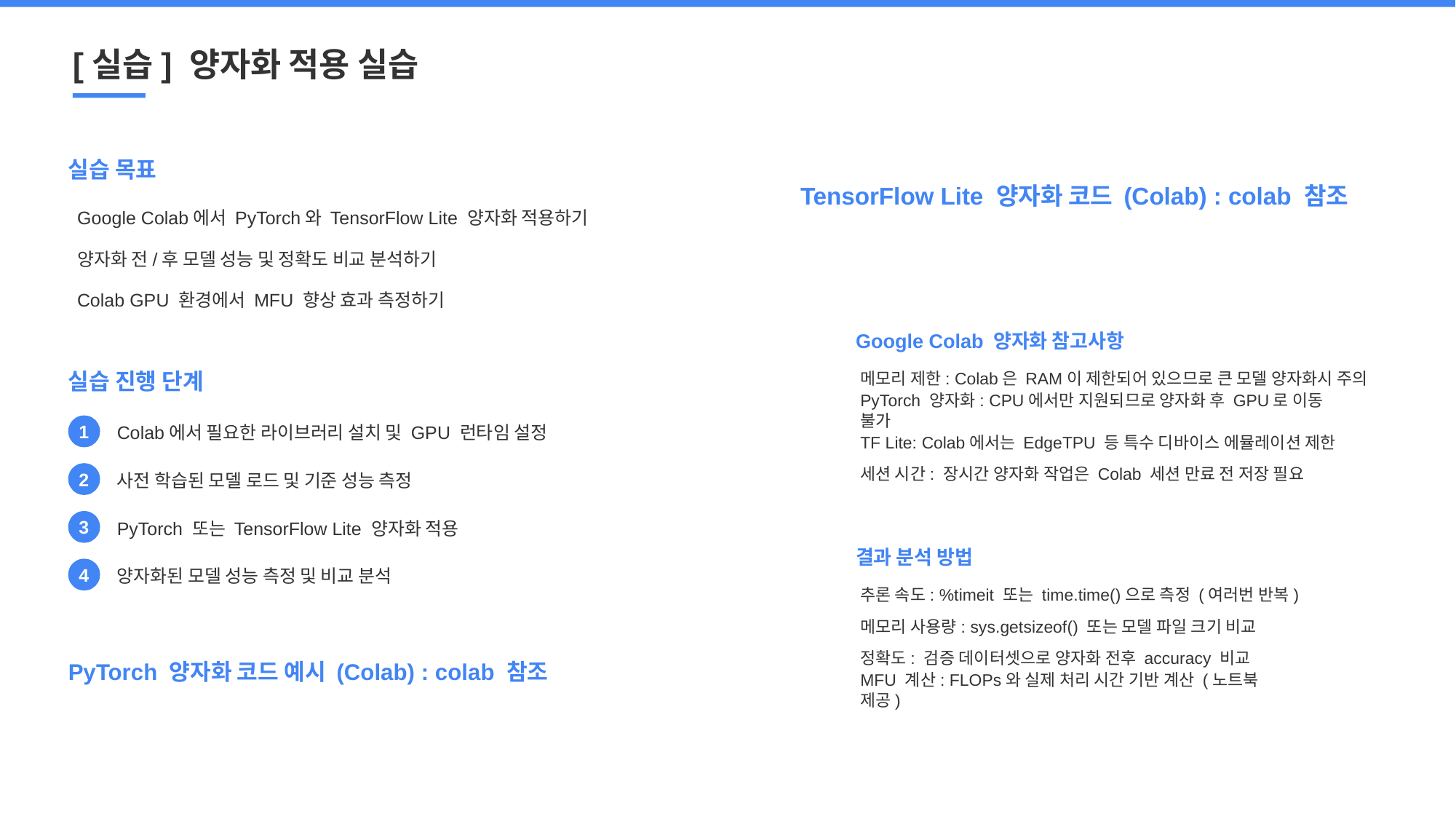

[실습] 양자화 적용 실습

실습 목표
TensorFlow Lite 양자화 코드 (Colab) : colab 참조
Google Colab에서 PyTorch와 TensorFlow Lite 양자화 적용하기
양자화 전/후 모델 성능 및 정확도 비교 분석하기
Colab GPU 환경에서 MFU 향상 효과 측정하기
Google Colab 양자화 참고사항
실습 진행 단계
메모리 제한: Colab은 RAM이 제한되어 있으므로 큰 모델 양자화시 주의
PyTorch 양자화: CPU에서만 지원되므로 양자화 후 GPU로 이동 불가

1
Colab에서 필요한 라이브러리 설치 및 GPU 런타임 설정
TF Lite: Colab에서는 EdgeTPU 등 특수 디바이스 에뮬레이션 제한

2
세션 시간: 장시간 양자화 작업은 Colab 세션 만료 전 저장 필요
사전 학습된 모델 로드 및 기준 성능 측정

3
PyTorch 또는 TensorFlow Lite 양자화 적용
결과 분석 방법

4
양자화된 모델 성능 측정 및 비교 분석
추론 속도: %timeit 또는 time.time()으로 측정 (여러번 반복)
메모리 사용량: sys.getsizeof() 또는 모델 파일 크기 비교
정확도: 검증 데이터셋으로 양자화 전후 accuracy 비교
PyTorch 양자화 코드 예시 (Colab) : colab 참조
MFU 계산: FLOPs와 실제 처리 시간 기반 계산 (노트북 제공)